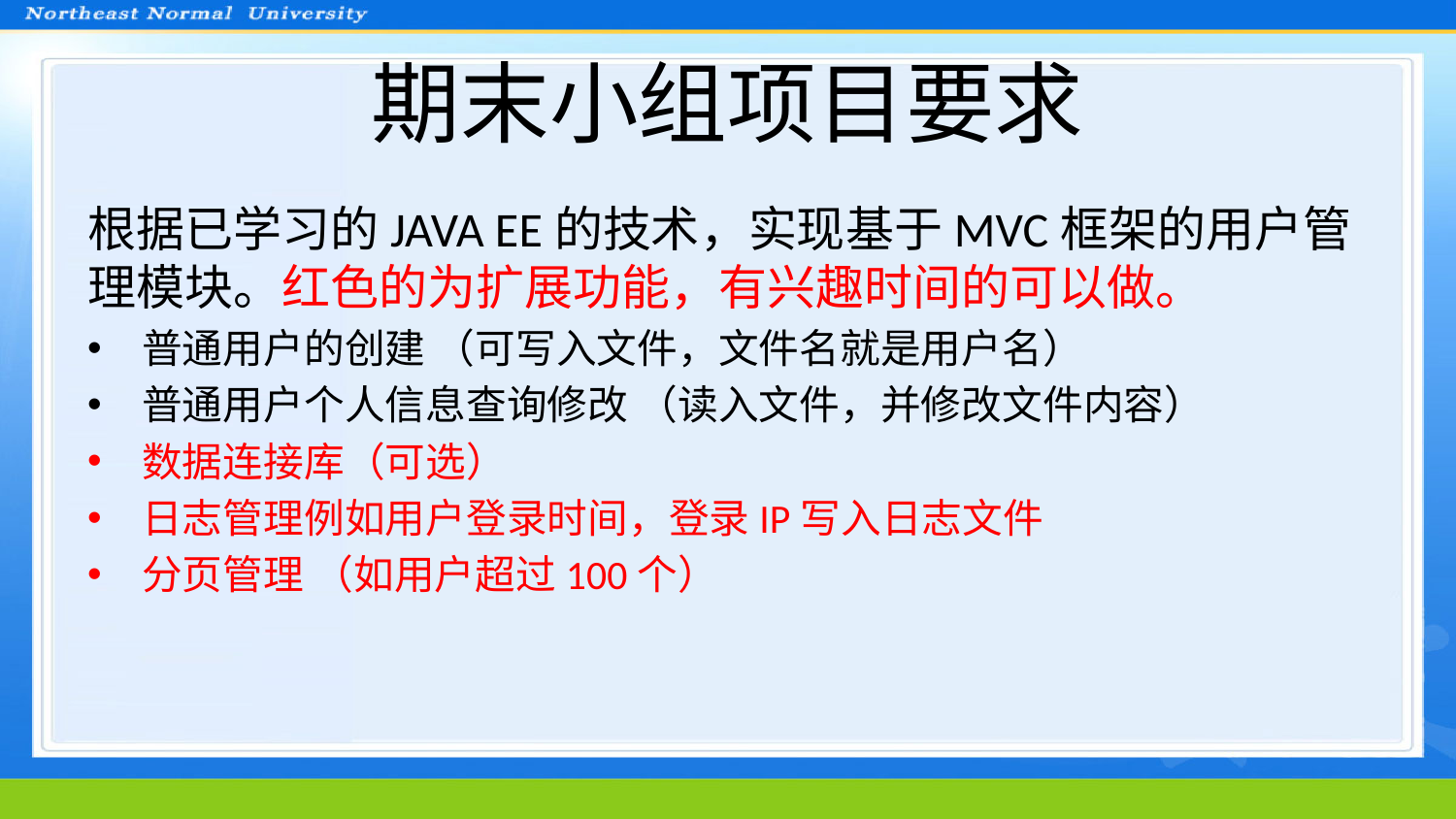

# 期末小组项目要求
根据已学习的JAVA EE的技术，实现基于MVC框架的用户管理模块。红色的为扩展功能，有兴趣时间的可以做。
普通用户的创建 （可写入文件，文件名就是用户名）
普通用户个人信息查询修改 （读入文件，并修改文件内容）
数据连接库（可选）
日志管理例如用户登录时间，登录IP写入日志文件
分页管理 （如用户超过100个）